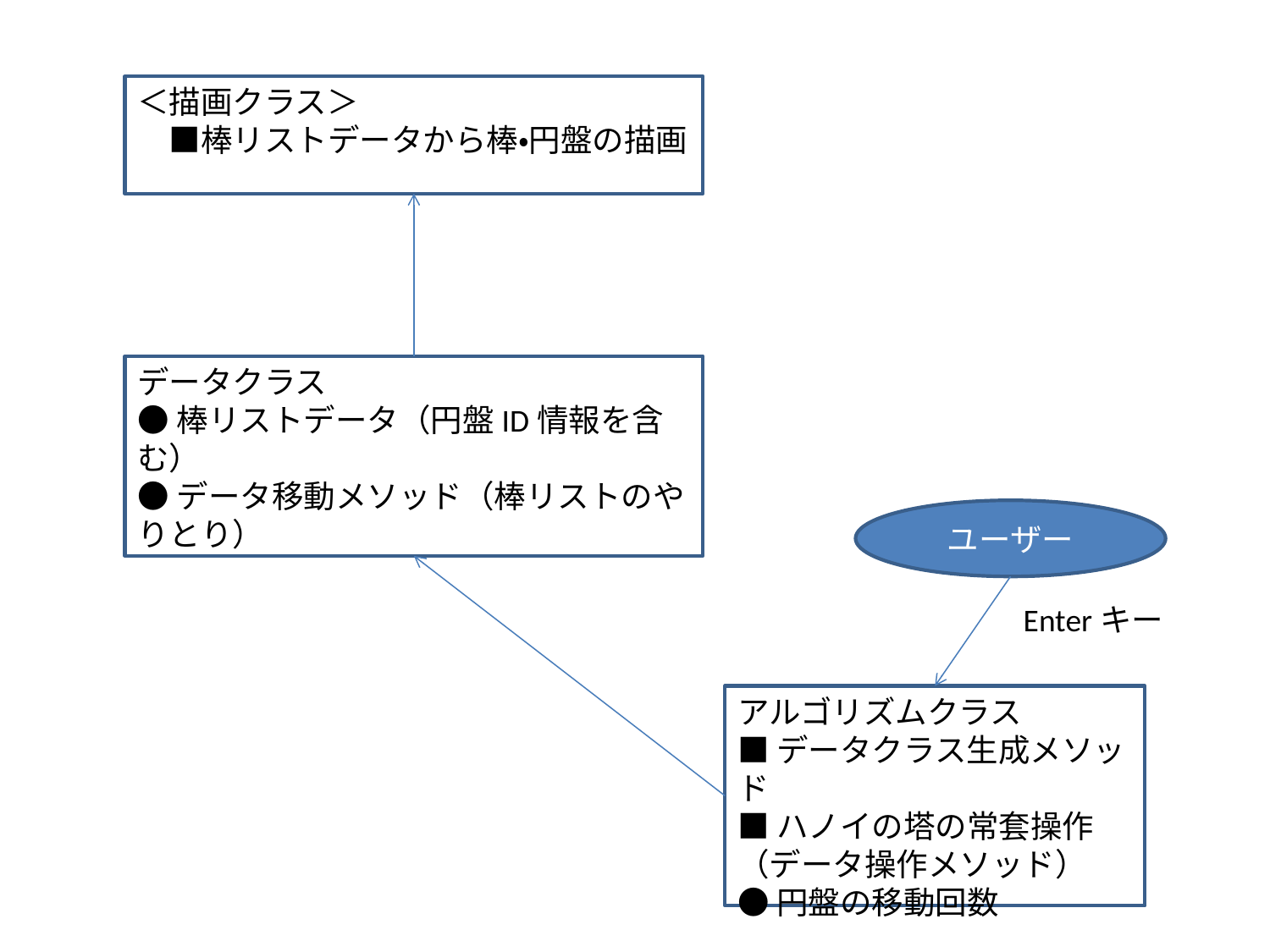

＜描画クラス＞
　■棒リストデータから棒・円盤の描画
データクラス
●棒リストデータ（円盤ID情報を含む）
●データ移動メソッド（棒リストのやりとり）
ユーザー
Enterキー
アルゴリズムクラス
■データクラス生成メソッド
■ハノイの塔の常套操作（データ操作メソッド）
●円盤の移動回数